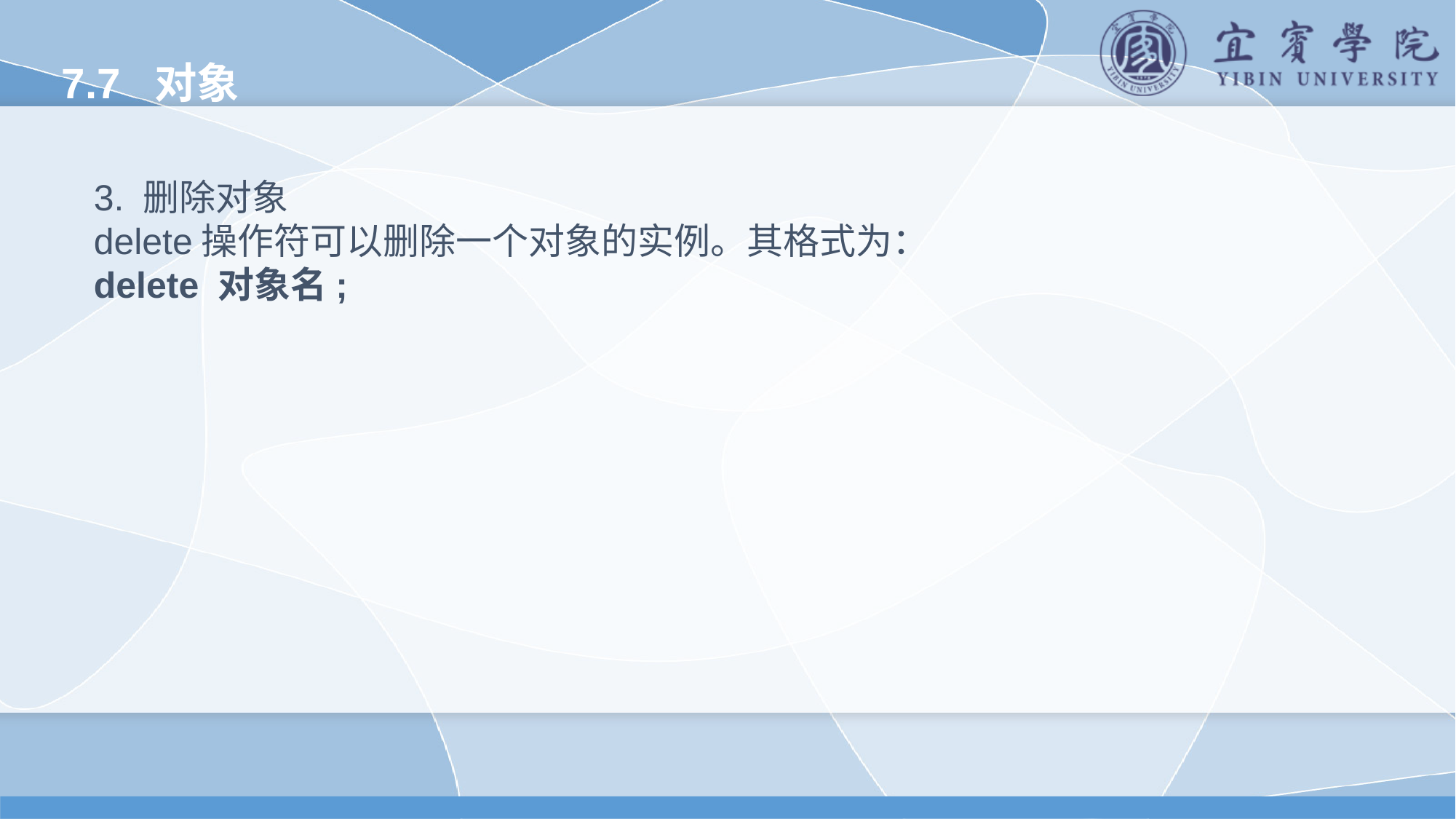

7.7  对象
3. 删除对象
delete操作符可以删除一个对象的实例。其格式为：
delete 对象名;